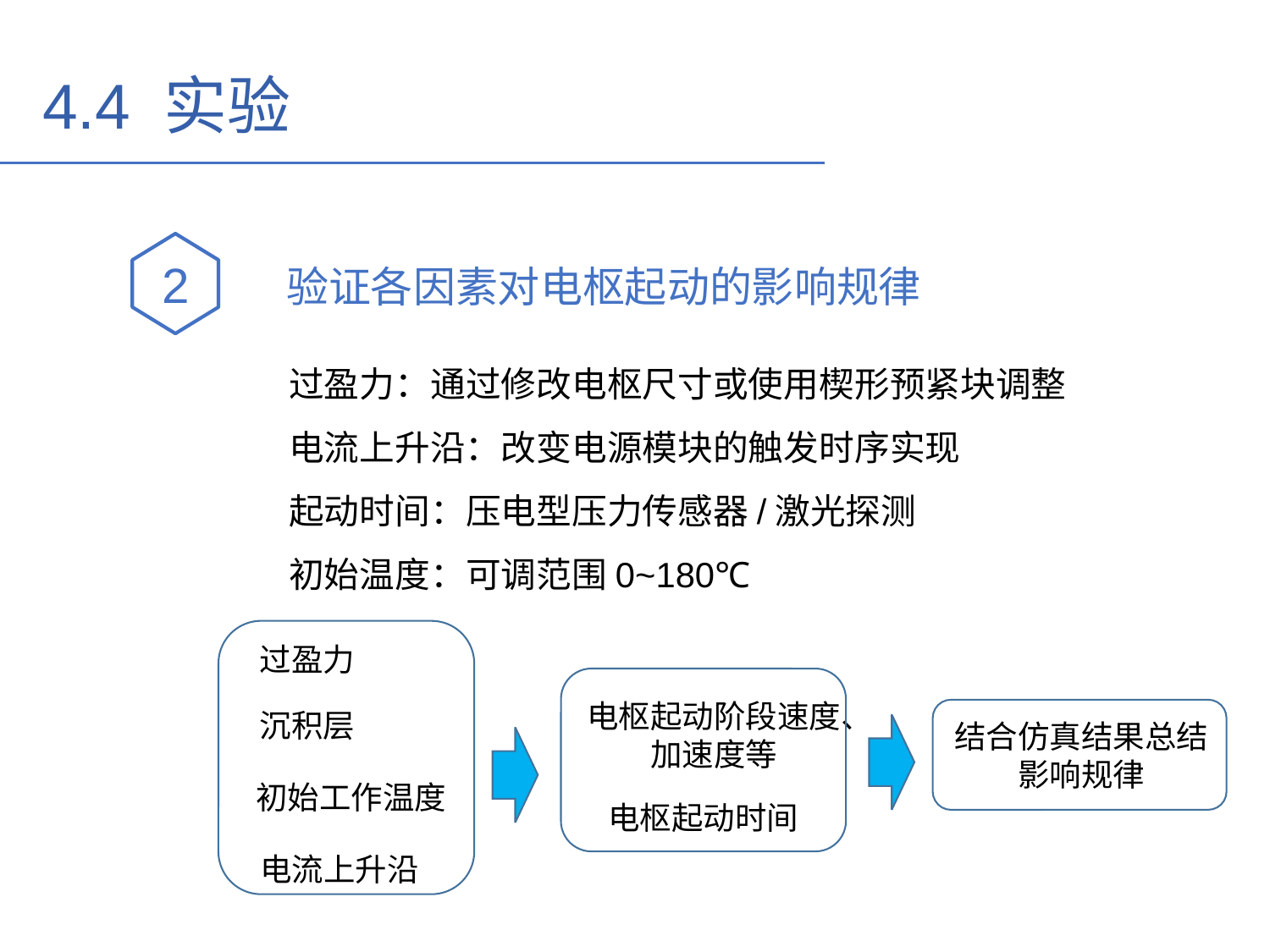

4.4 实验
2
验证各因素对电枢起动的影响规律
过盈力：通过修改电枢尺寸或使用楔形预紧块调整
电流上升沿：改变电源模块的触发时序实现
起动时间：压电型压力传感器/激光探测
初始温度：可调范围0~180℃

过盈力

电枢起动阶段速度、加速度等
沉积层

结合仿真结果总结
影响规律

初始工作温度
电枢起动时间
电流上升沿